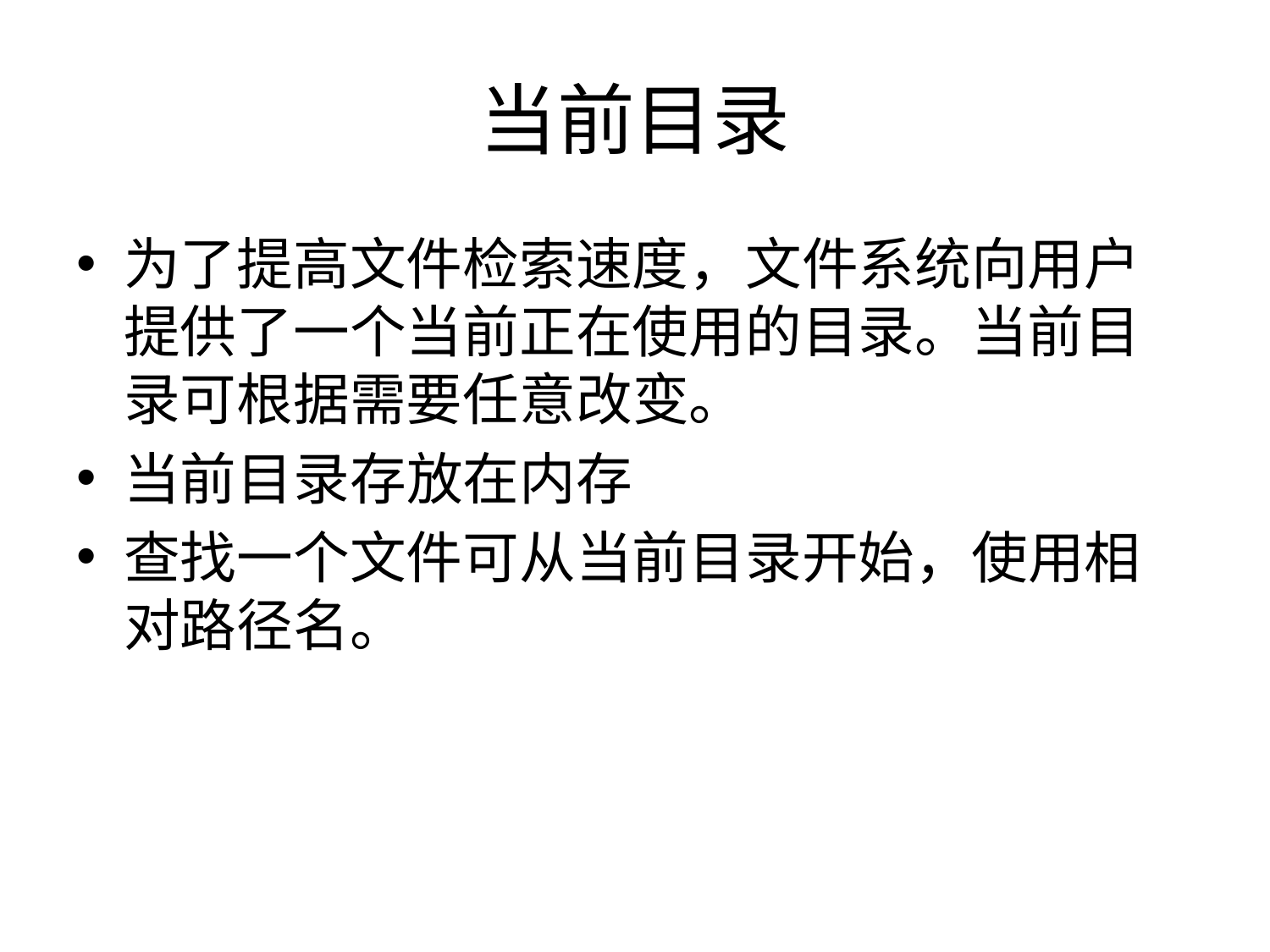

# 当前目录
为了提高文件检索速度，文件系统向用户提供了一个当前正在使用的目录。当前目录可根据需要任意改变。
当前目录存放在内存
查找一个文件可从当前目录开始，使用相对路径名。